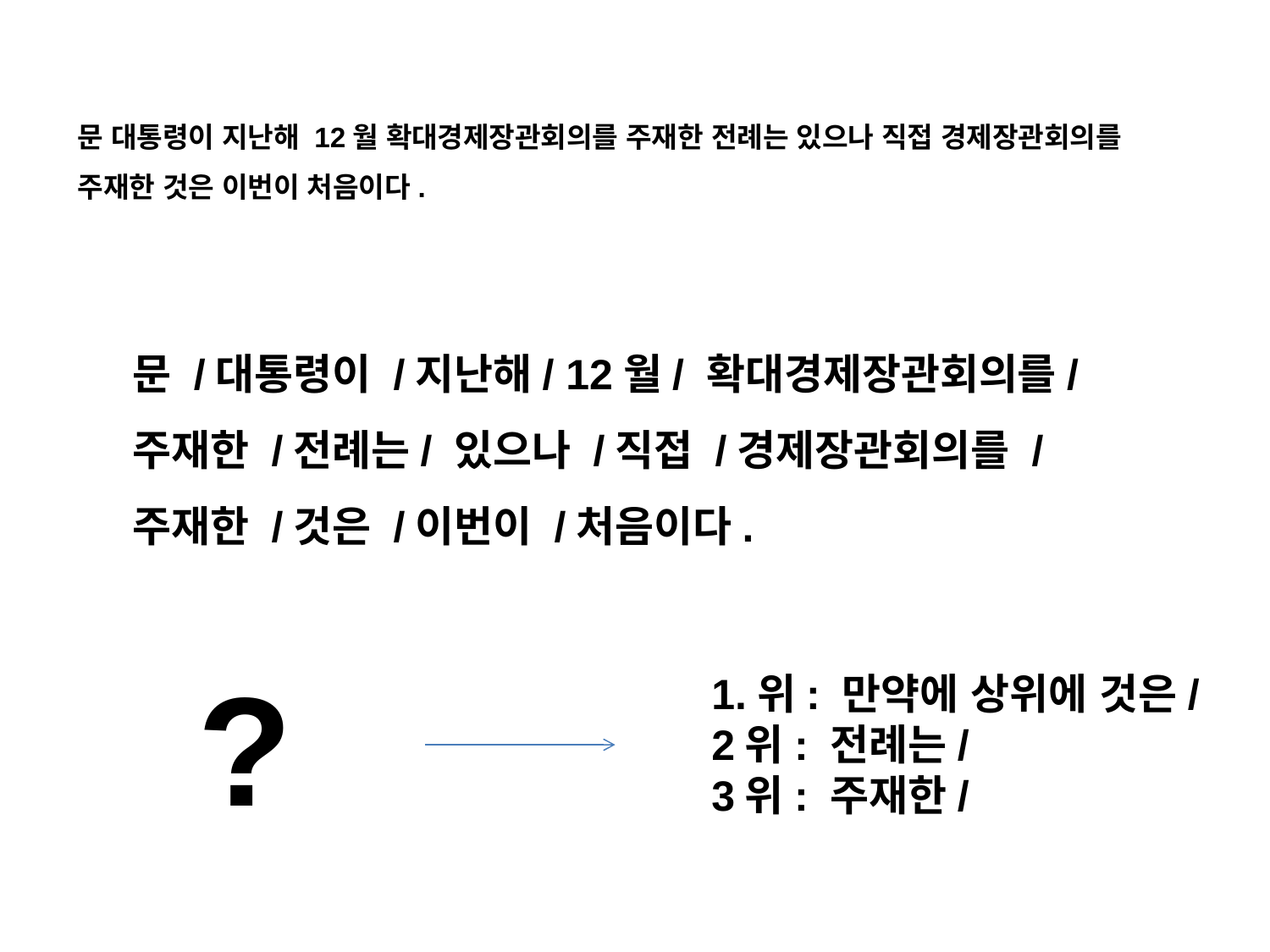

문 대통령이 지난해 12월 확대경제장관회의를 주재한 전례는 있으나 직접 경제장관회의를 주재한 것은 이번이 처음이다.
문 /대통령이 /지난해/ 12월/ 확대경제장관회의를/ 주재한 /전례는/ 있으나 /직접 /경제장관회의를 /주재한 /것은 /이번이 /처음이다.
?
1.위: 만약에 상위에 것은/
2위: 전례는/
3위: 주재한/